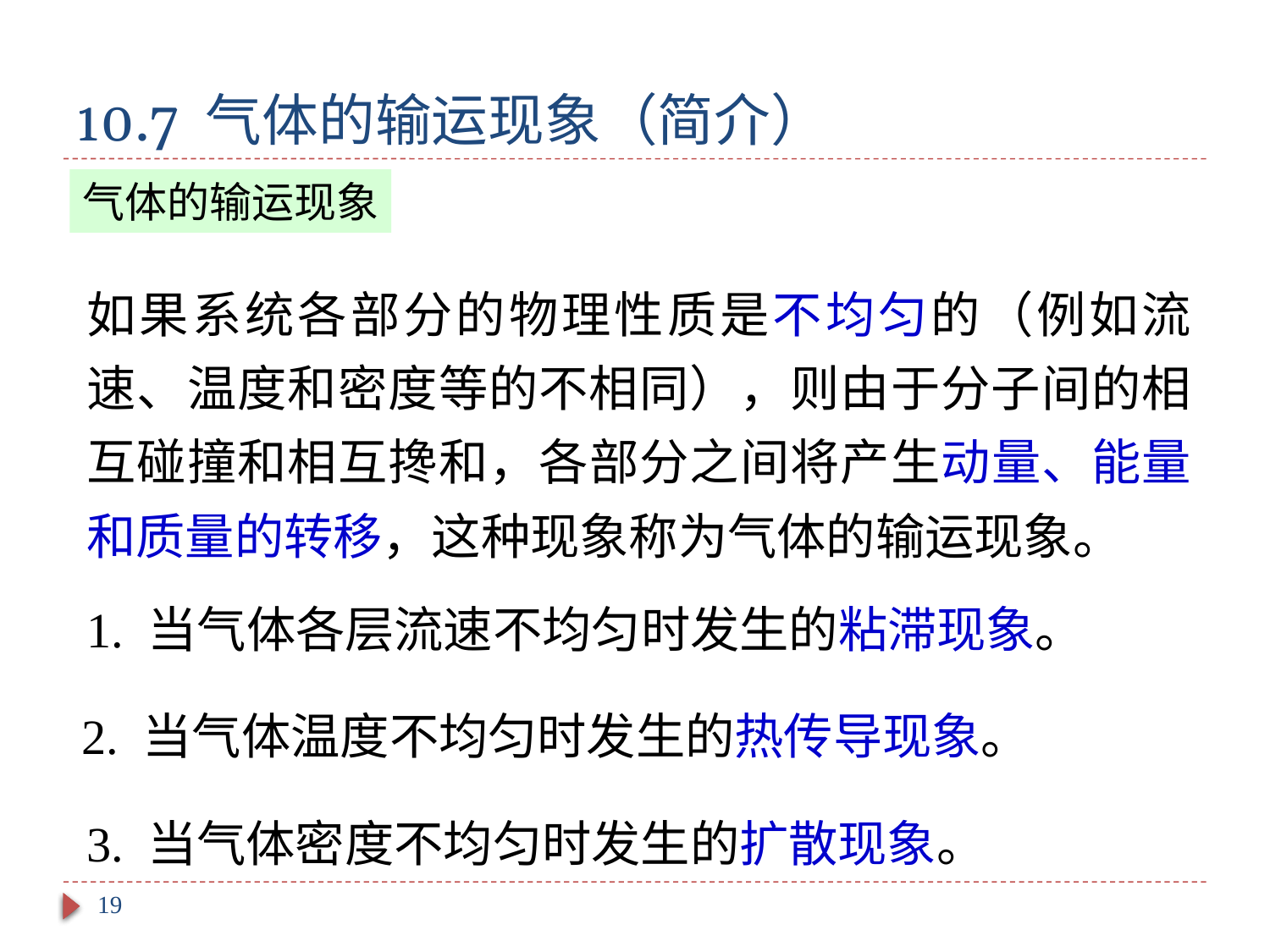

# 10.7 气体的输运现象（简介）
气体的输运现象
如果系统各部分的物理性质是不均匀的（例如流速、温度和密度等的不相同），则由于分子间的相互碰撞和相互搀和，各部分之间将产生动量、能量和质量的转移，这种现象称为气体的输运现象。
1. 当气体各层流速不均匀时发生的粘滞现象。
2. 当气体温度不均匀时发生的热传导现象。
3. 当气体密度不均匀时发生的扩散现象。
19